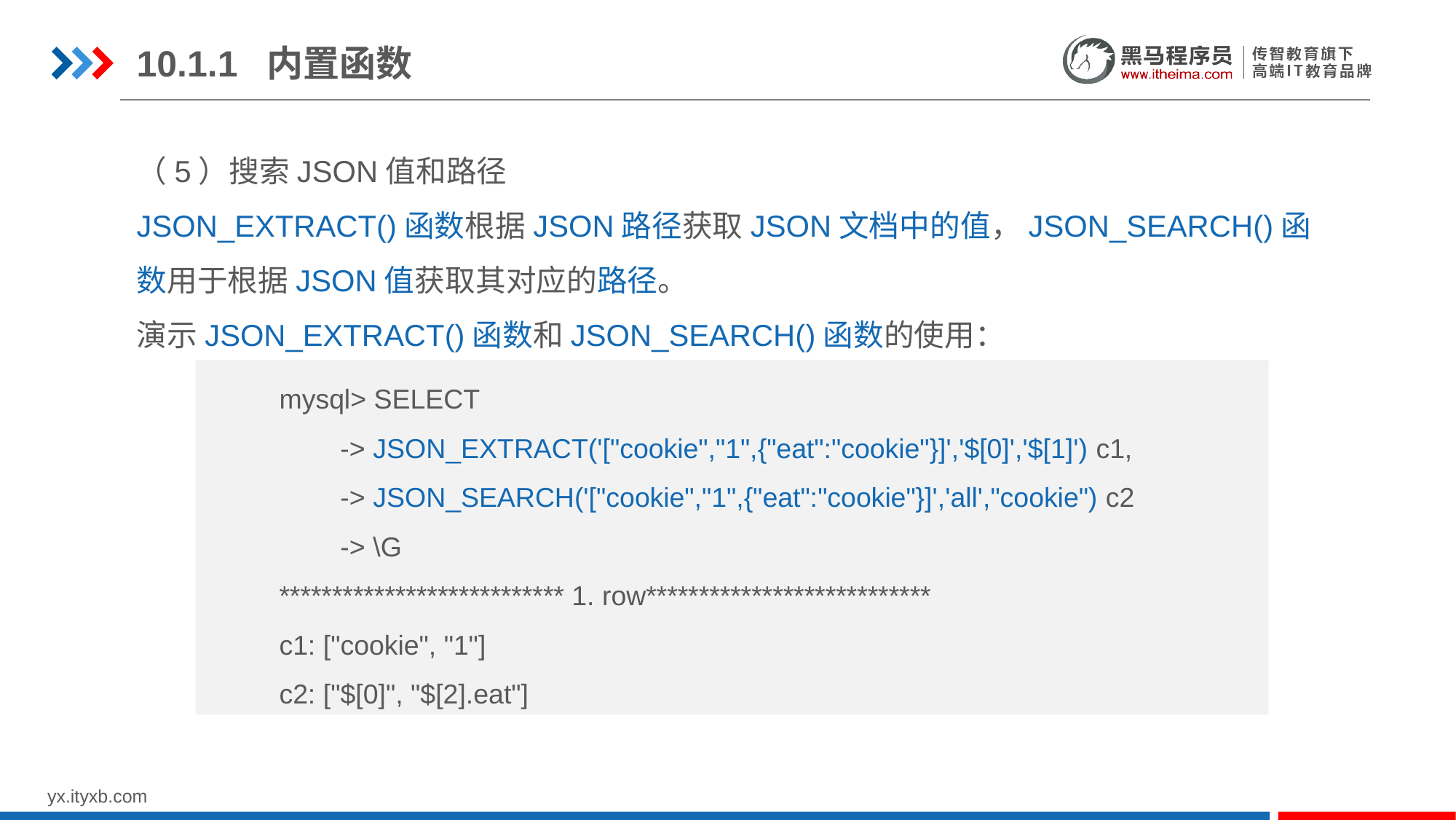

10.1.1  内置函数
（5）搜索JSON值和路径
JSON_EXTRACT()函数根据JSON路径获取JSON文档中的值，JSON_SEARCH()函数用于根据JSON值获取其对应的路径。
演示JSON_EXTRACT()函数和JSON_SEARCH()函数的使用：
mysql> SELECT
        -> JSON_EXTRACT('["cookie","1",{"eat":"cookie"}]','$[0]','$[1]') c1,
        -> JSON_SEARCH('["cookie","1",{"eat":"cookie"}]','all',"cookie") c2
        -> \G
*************************** 1. row***************************
c1: ["cookie", "1"]
c2: ["$[0]", "$[2].eat"]